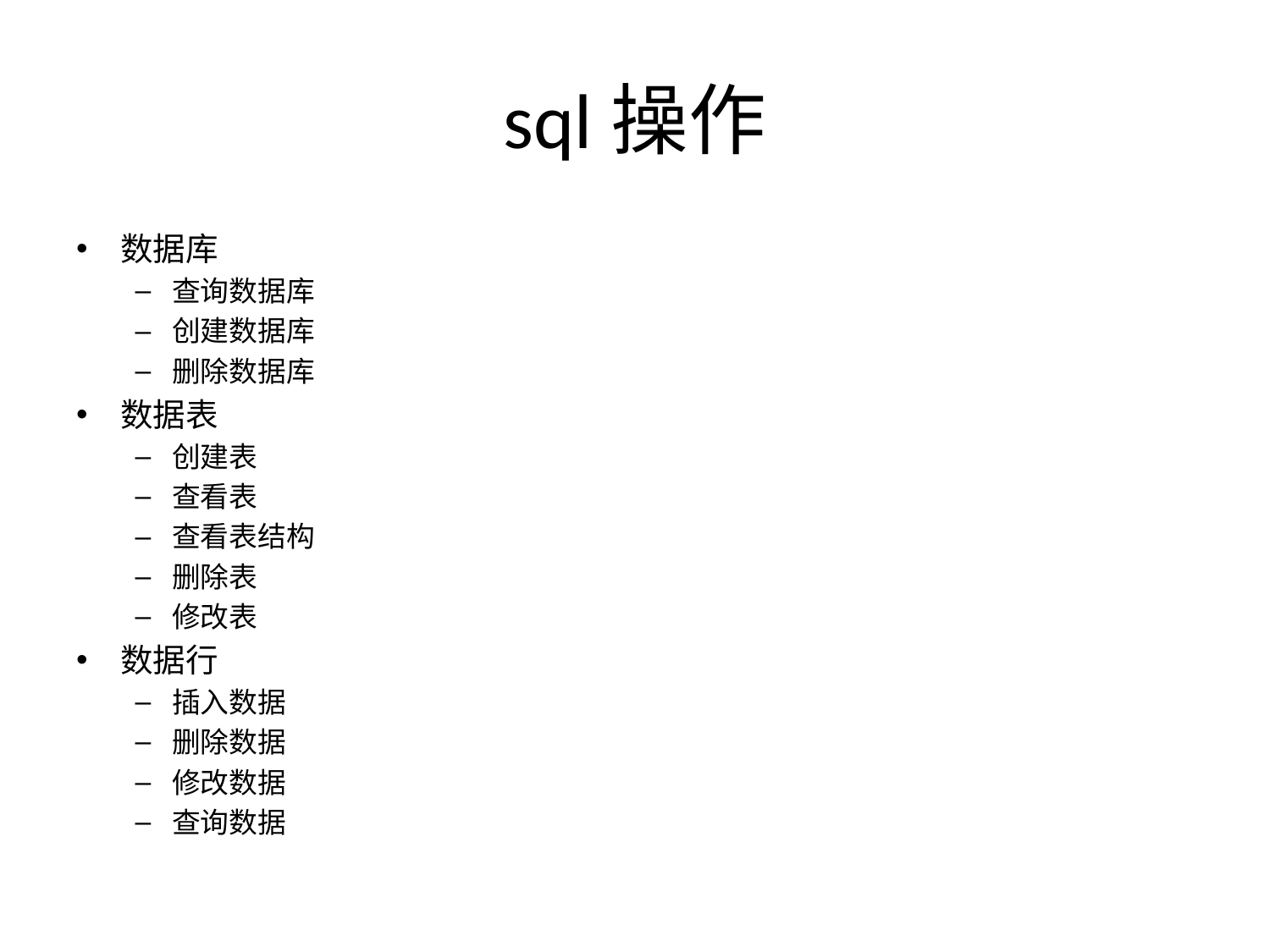

# sql操作
数据库
查询数据库
创建数据库
删除数据库
数据表
创建表
查看表
查看表结构
删除表
修改表
数据行
插入数据
删除数据
修改数据
查询数据